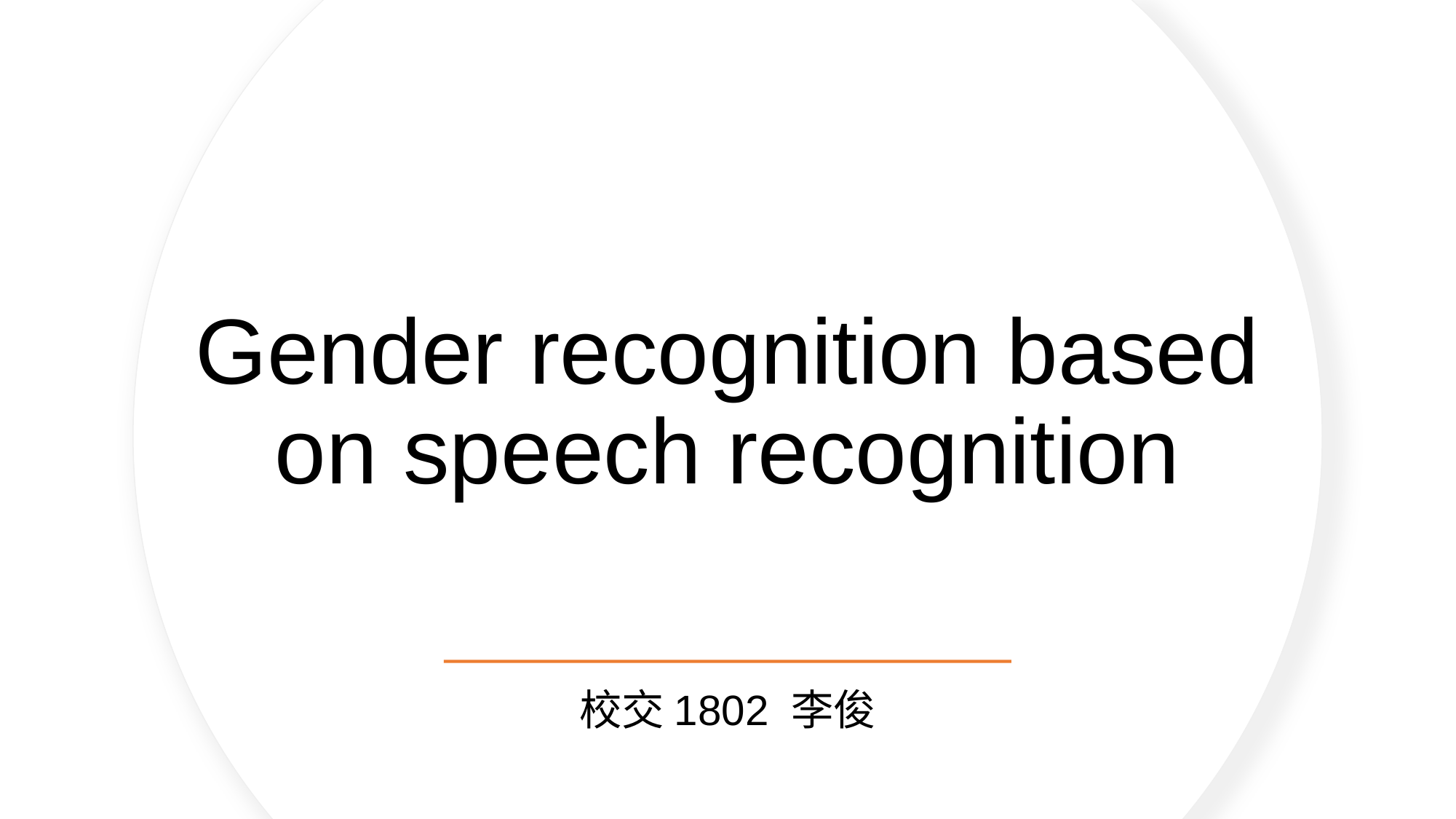

# Gender recognition based on speech recognition

校交1802 李俊